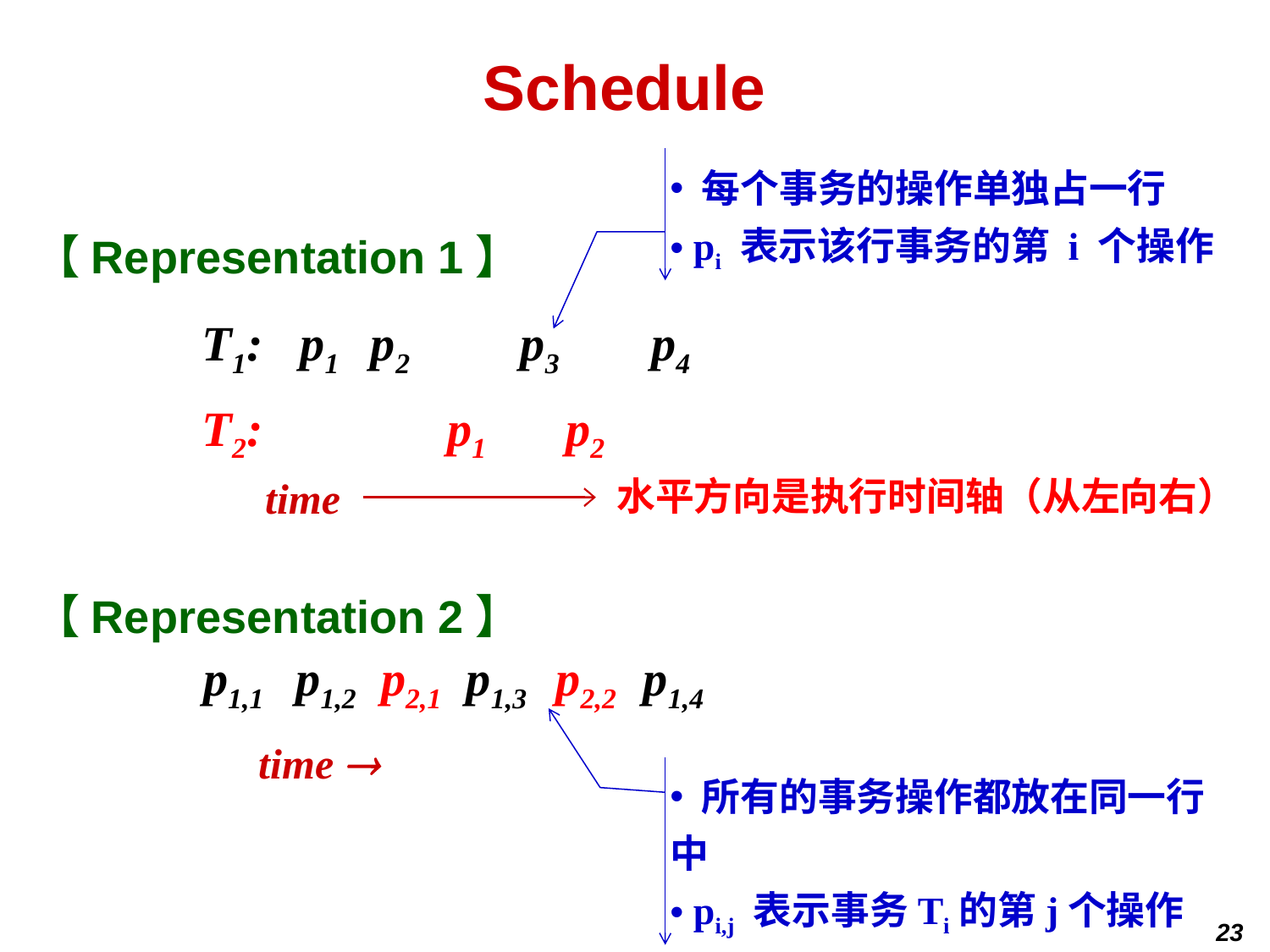

# Schedule
 每个事务的操作单独占一行
 pi 表示该行事务的第 i 个操作
【Representation 1】
T1:   p1   p2         p3            p4
T2:               p1           p2
time
水平方向是执行时间轴（从左向右）
【Representation 2】
p1,1   p1,2  p2,1  p1,3    p2,2   p1,4
time →
 所有的事务操作都放在同一行中
 pi,j 表示事务Ti的第j个操作
23